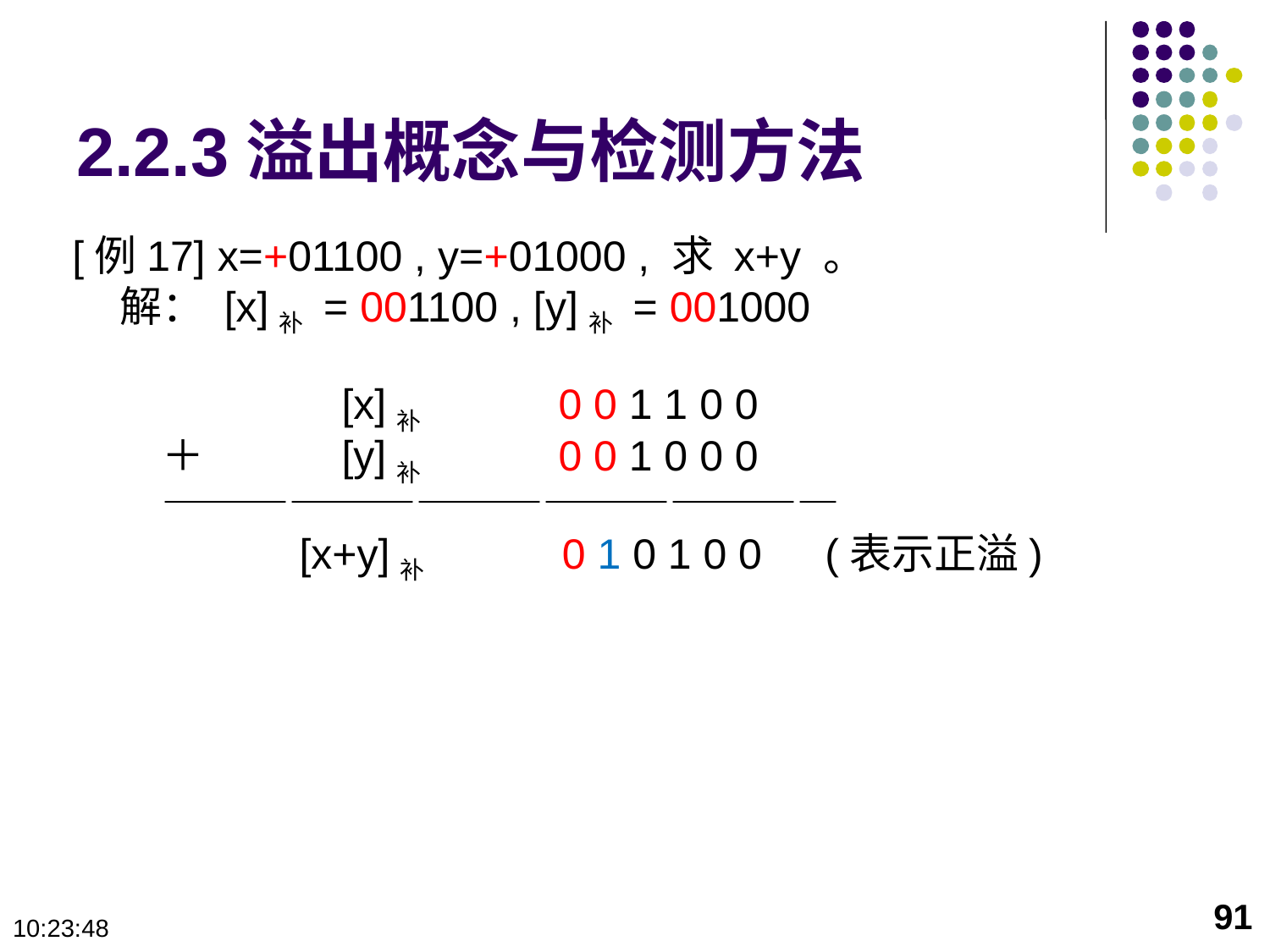

# 2.2.3溢出概念与检测方法
[例17] x=+01100 , y=+01000 , 求 x+y 。
解： [x]补 = 001100 , [y]补 = 001000
　　　　　[x]补　　　0 0 1 1 0 0
　＋　　　[y]补　　　0 0 1 0 0 0
　————————————————
　　　　[x+y]补　　　0 1 0 1 0 0　(表示正溢)
91
10:23:48